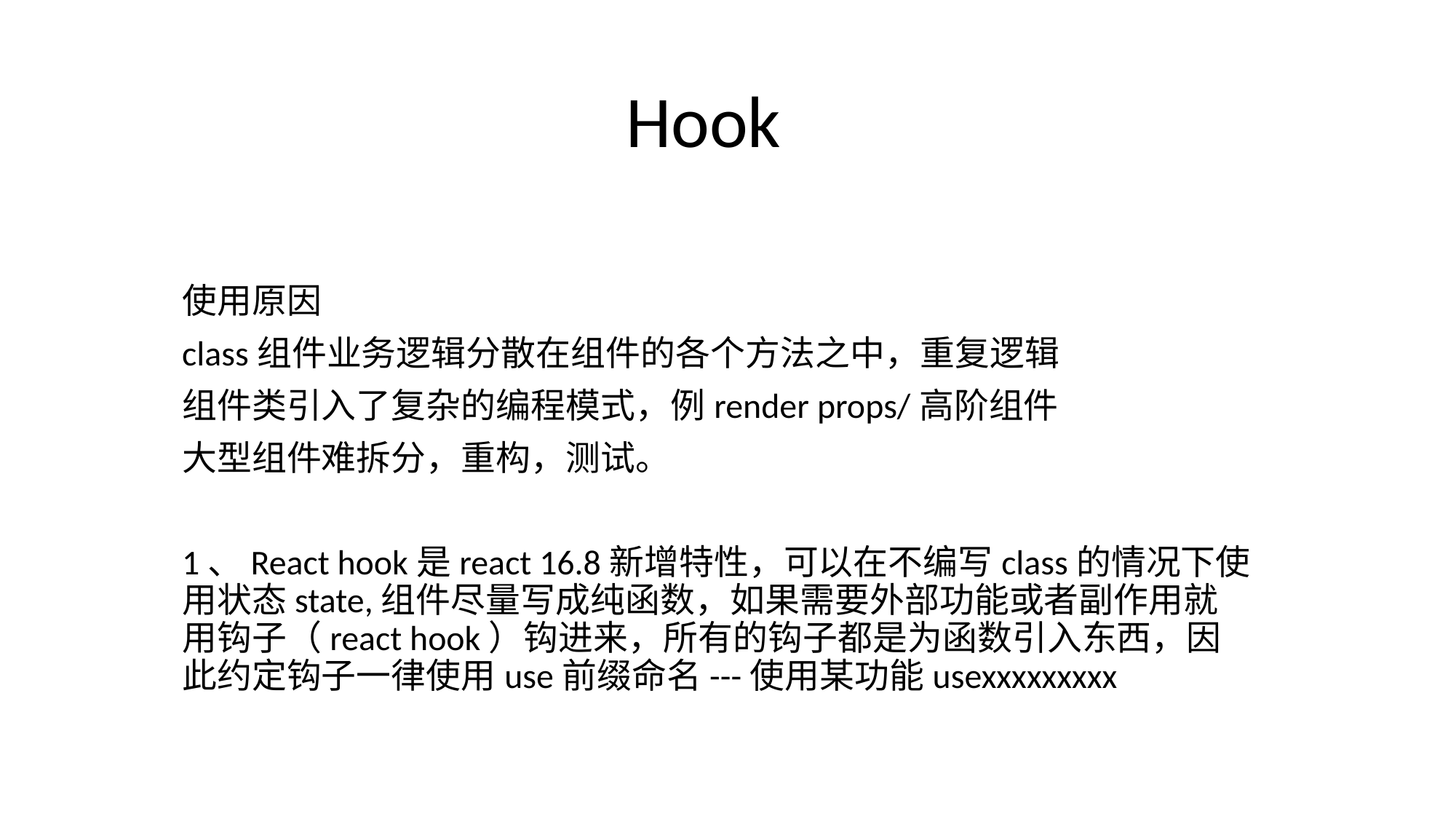

# Hook
使用原因
class组件业务逻辑分散在组件的各个方法之中，重复逻辑
组件类引入了复杂的编程模式，例render props/高阶组件
大型组件难拆分，重构，测试。

1、React hook是react 16.8新增特性，可以在不编写class的情况下使用状态state,组件尽量写成纯函数，如果需要外部功能或者副作用就用钩子（react hook）钩进来，所有的钩子都是为函数引入东西，因此约定钩子一律使用use前缀命名---使用某功能usexxxxxxxxx